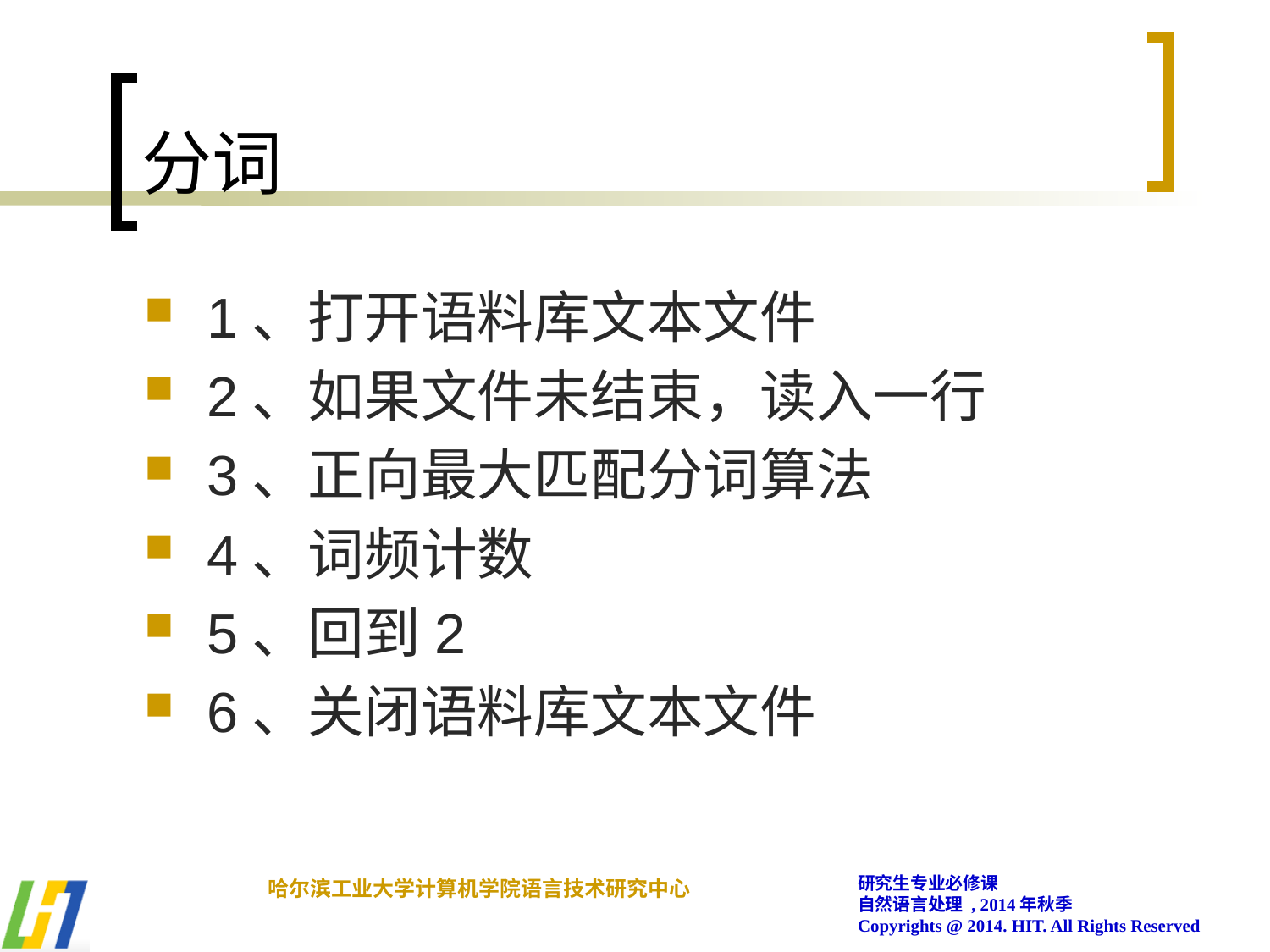

# 分词
1、打开语料库文本文件
2、如果文件未结束，读入一行
3、正向最大匹配分词算法
4、词频计数
5、回到2
6、关闭语料库文本文件
研究生专业必修课
自然语言处理 , 2014年秋季
Copyrights @ 2014. HIT. All Rights Reserved
哈尔滨工业大学计算机学院语言技术研究中心